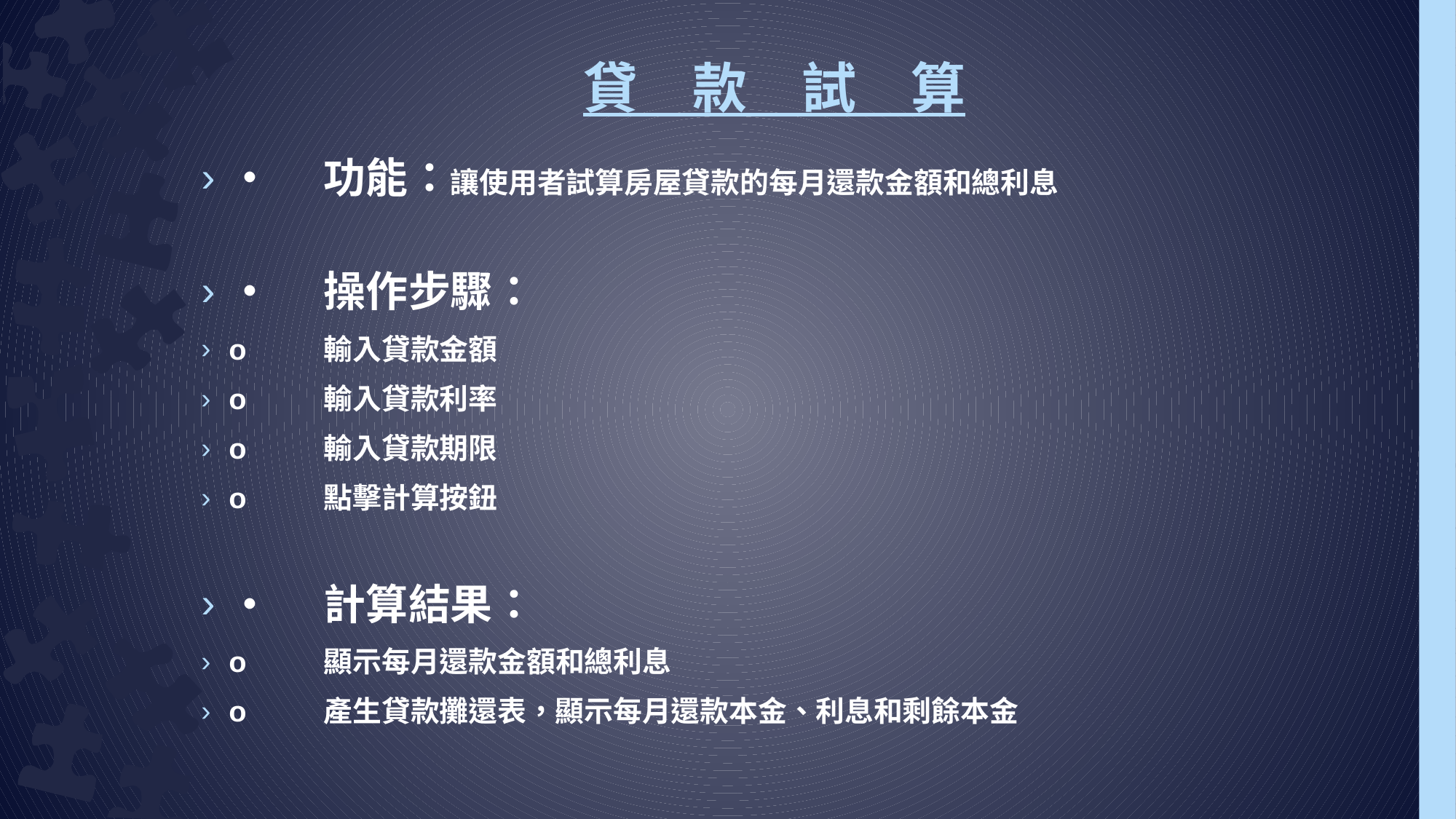

# 貸　款　試　算
•	功能：讓使用者試算房屋貸款的每月還款金額和總利息

•	操作步驟：
o	輸入貸款金額
o	輸入貸款利率
o	輸入貸款期限
o	點擊計算按鈕

•	計算結果：
o	顯示每月還款金額和總利息
o	產生貸款攤還表，顯示每月還款本金、利息和剩餘本金